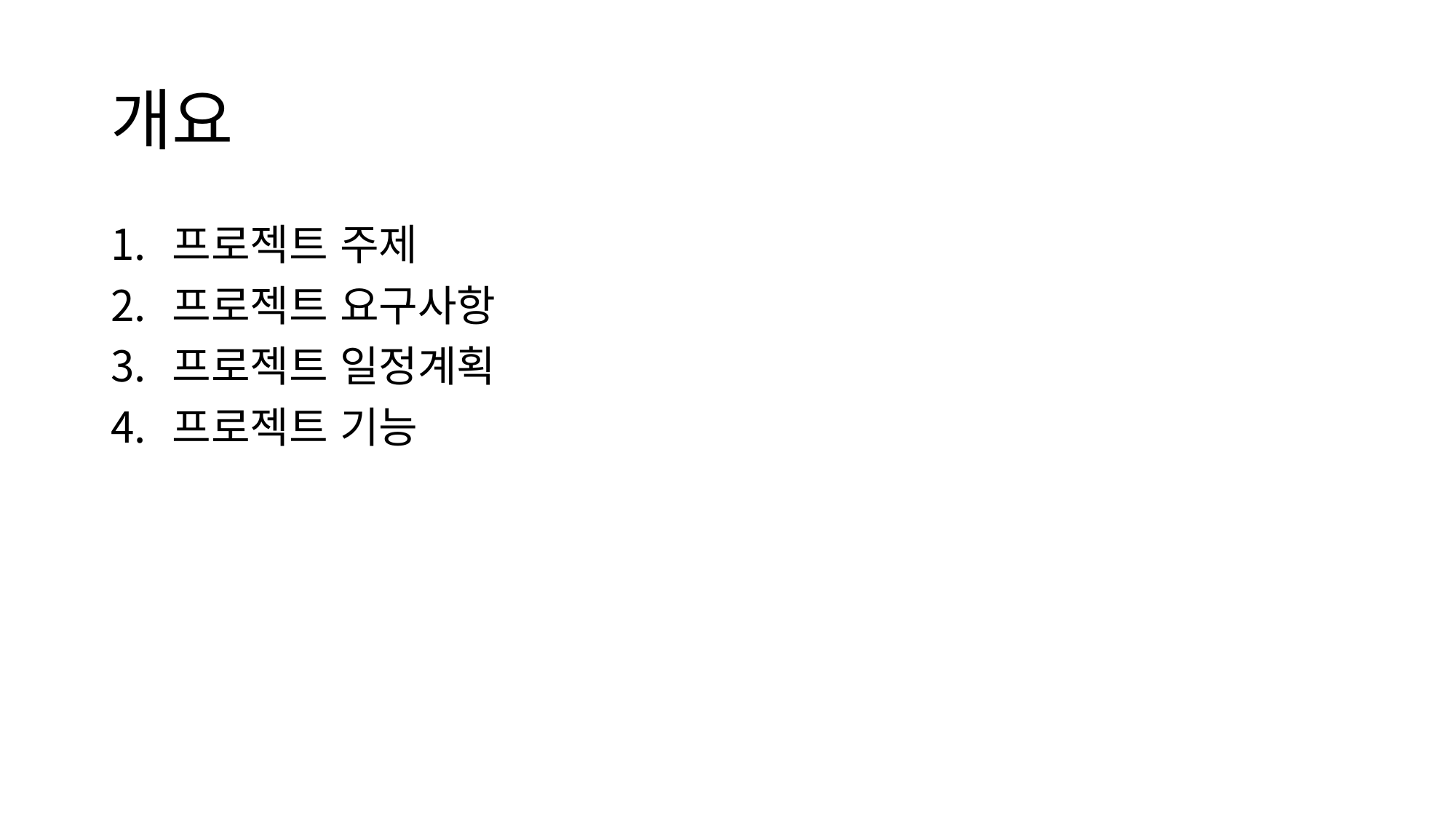

# 개요
프로젝트 주제
프로젝트 요구사항
프로젝트 일정계획
프로젝트 기능